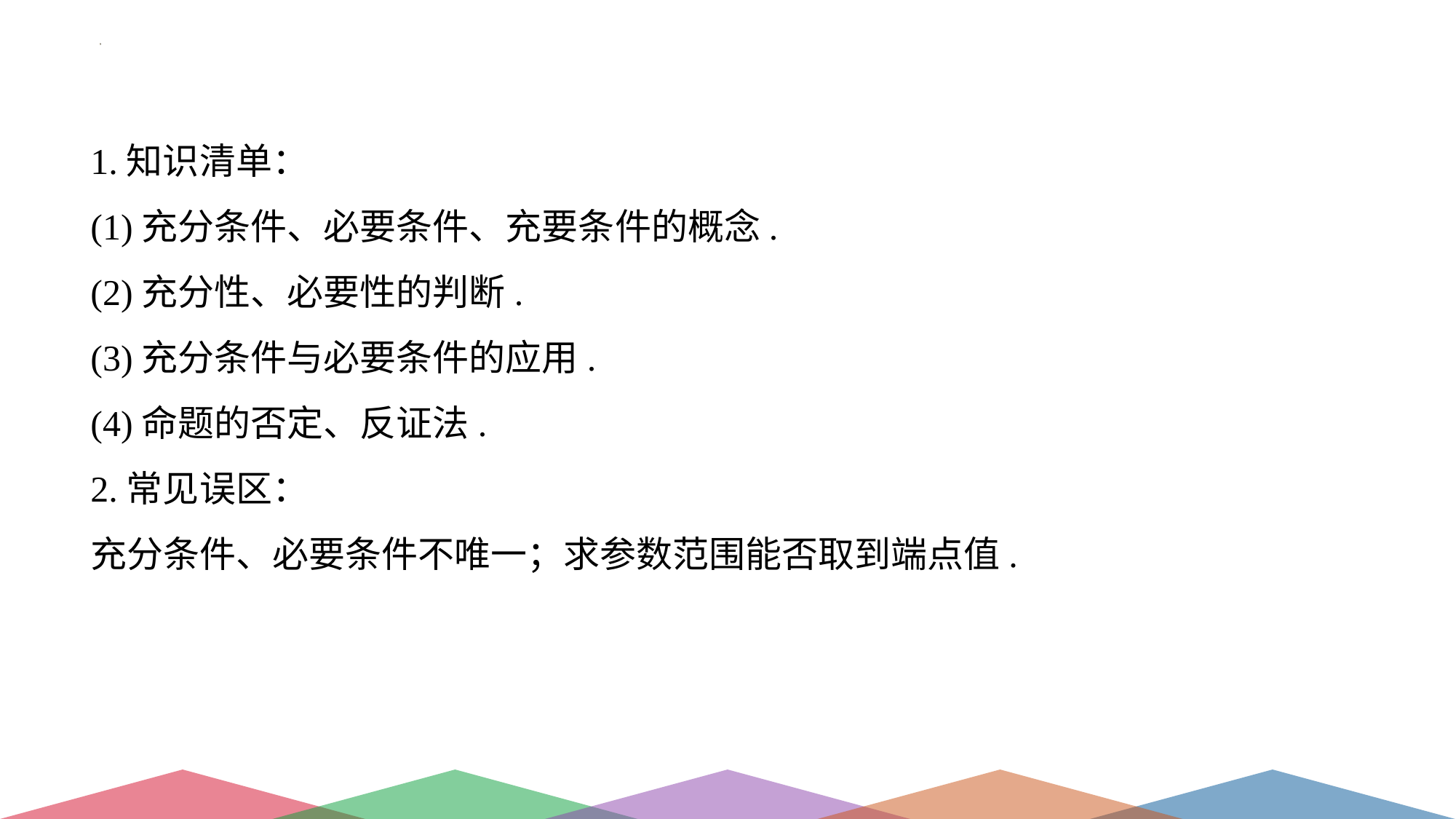

1.知识清单：
(1)充分条件、必要条件、充要条件的概念.
(2)充分性、必要性的判断.
(3)充分条件与必要条件的应用.
(4)命题的否定、反证法.
2.常见误区：
充分条件、必要条件不唯一；求参数范围能否取到端点值.